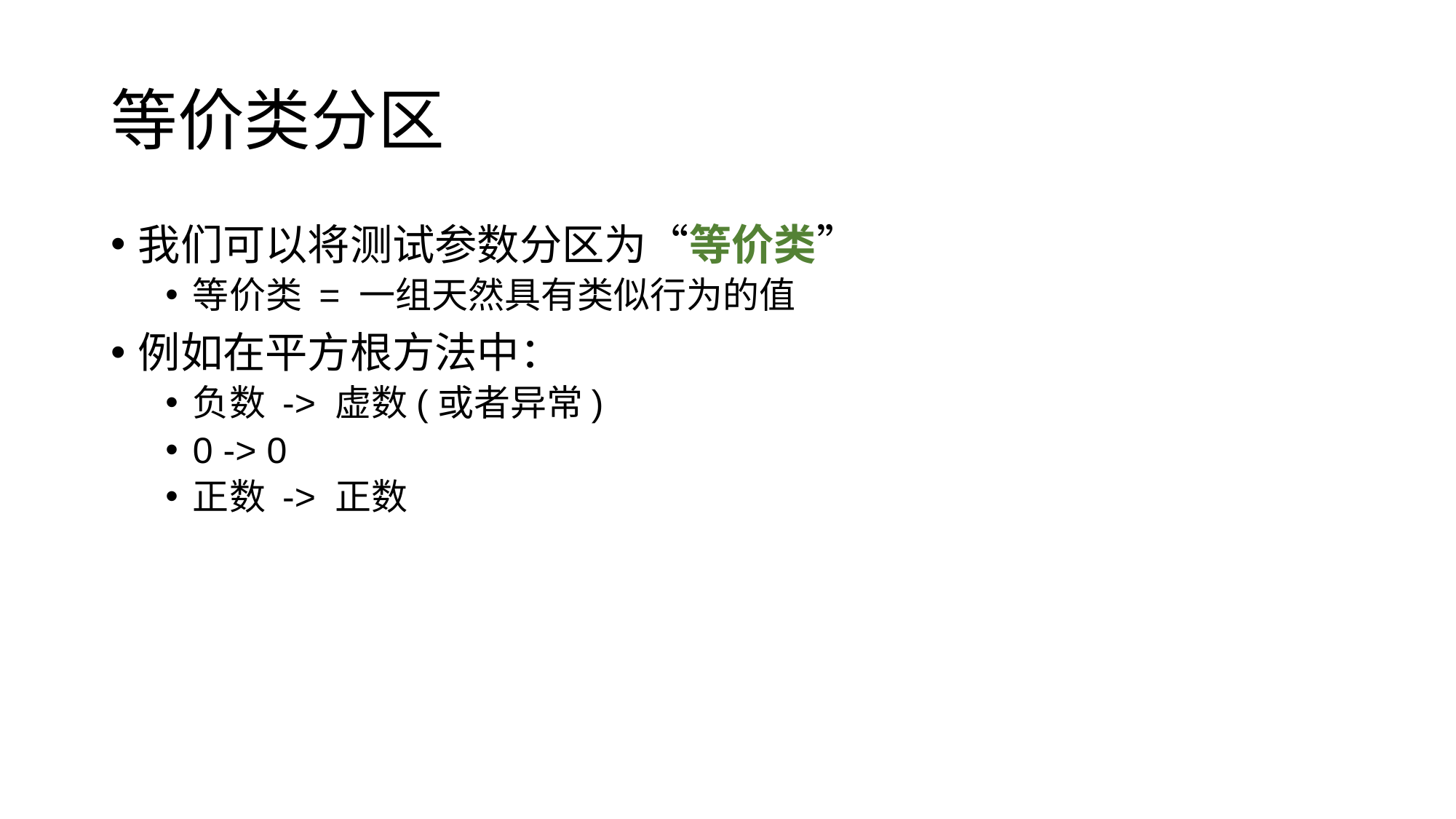

# 等价类分区
我们可以将测试参数分区为“等价类”
等价类 = 一组天然具有类似行为的值
例如在平方根方法中：
负数 -> 虚数(或者异常)
0 -> 0
正数 -> 正数